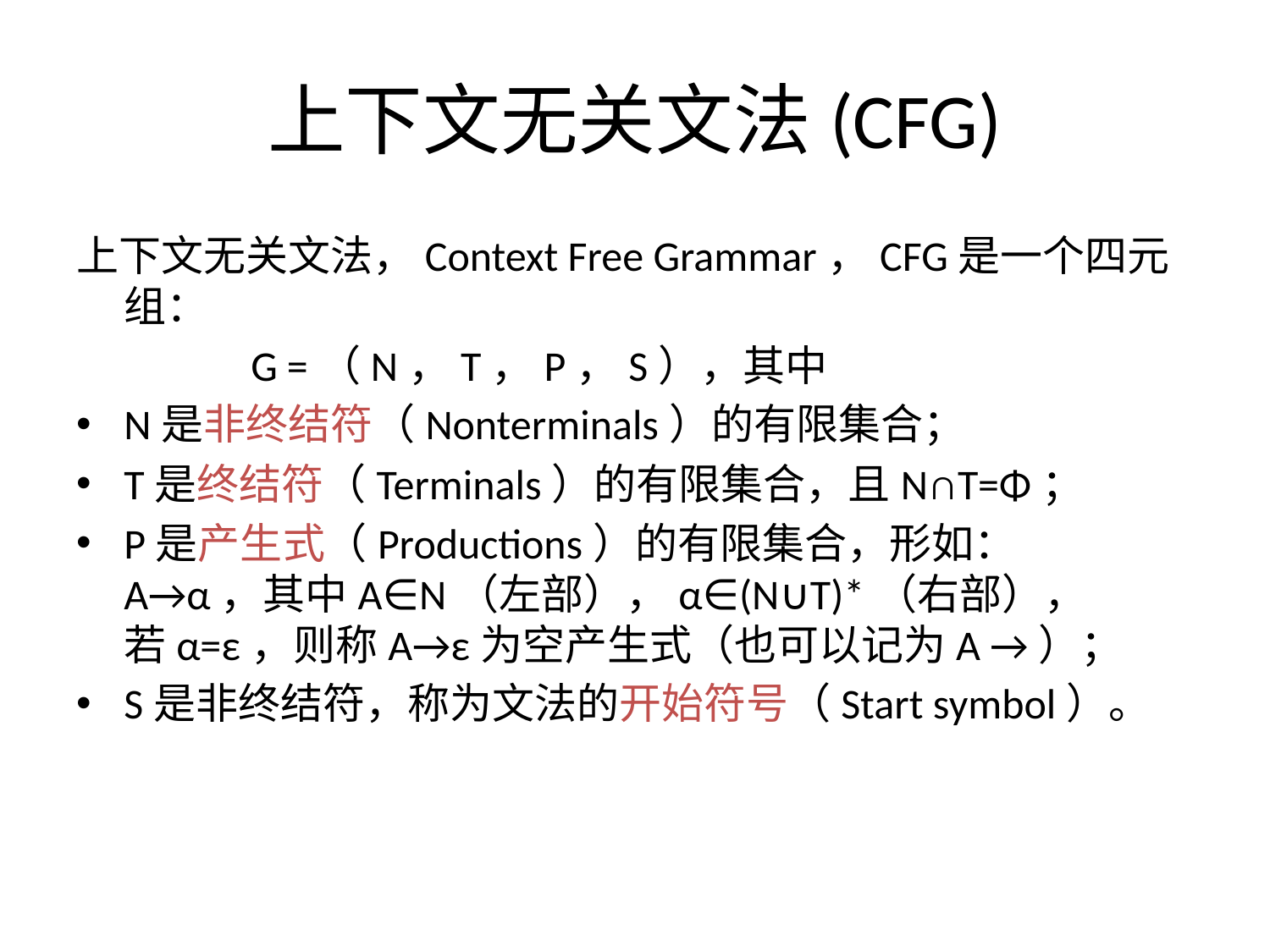

# 上下文无关文法(CFG)
上下文无关文法，Context Free Grammar，CFG是一个四元组：
		G =（N，T，P，S），其中
N是非终结符（Nonterminals）的有限集合；
T是终结符（Terminals）的有限集合，且N∩T=Φ；
P是产生式（Productions）的有限集合，形如：
A→α，其中A∈N（左部），α∈(N∪T)*（右部），
若α=ε，则称A→ε为空产生式（也可以记为A →）；
S是非终结符，称为文法的开始符号（Start symbol）。
2